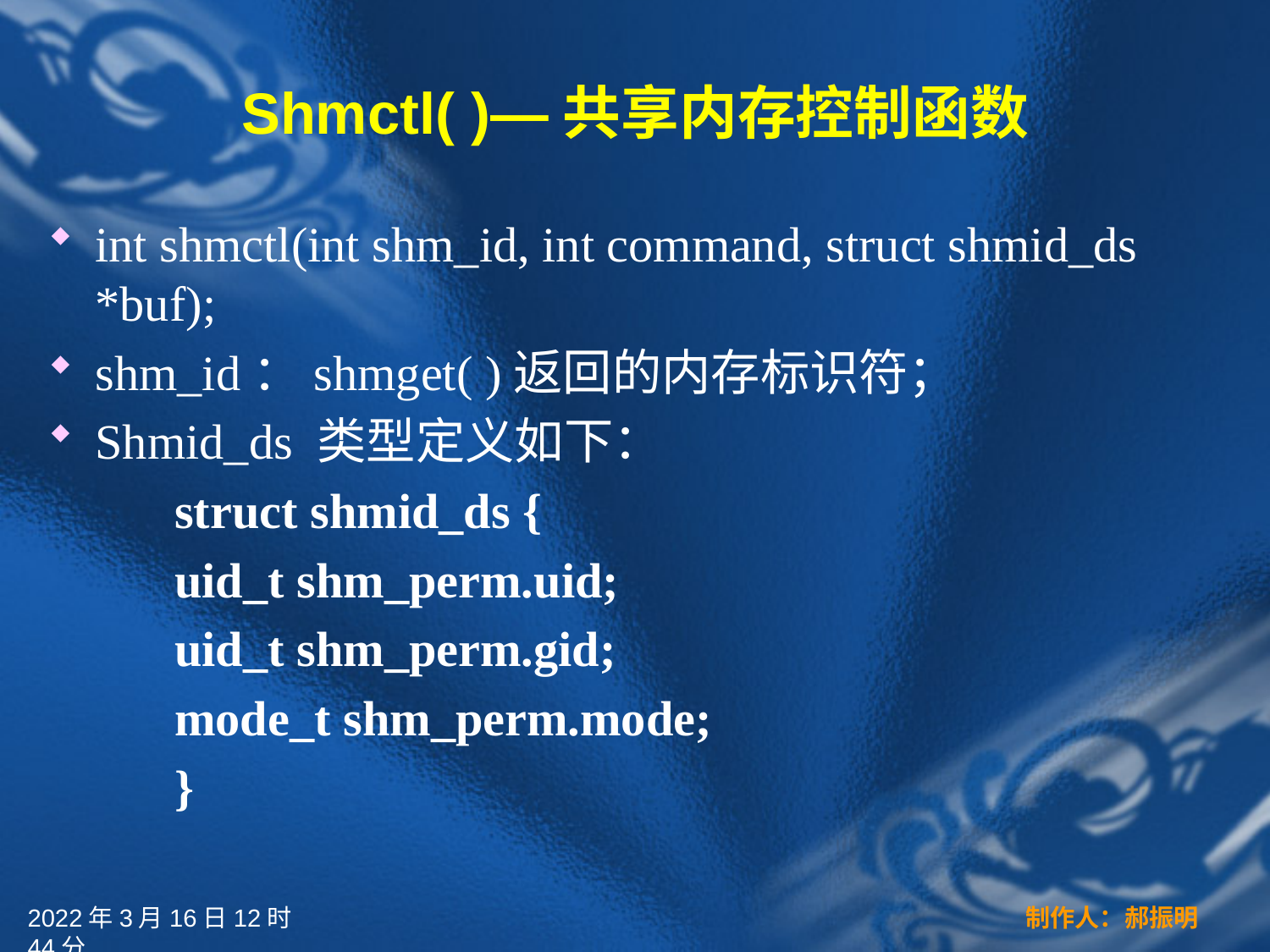

# Shmctl( )—共享内存控制函数
int shmctl(int shm_id, int command, struct shmid_ds *buf);
shm_id：shmget( )返回的内存标识符；
Shmid_ds 类型定义如下：
struct shmid_ds {
uid_t shm_perm.uid;
uid_t shm_perm.gid;
mode_t shm_perm.mode;
}
2022年3月16日12时44分
制作人：郝振明